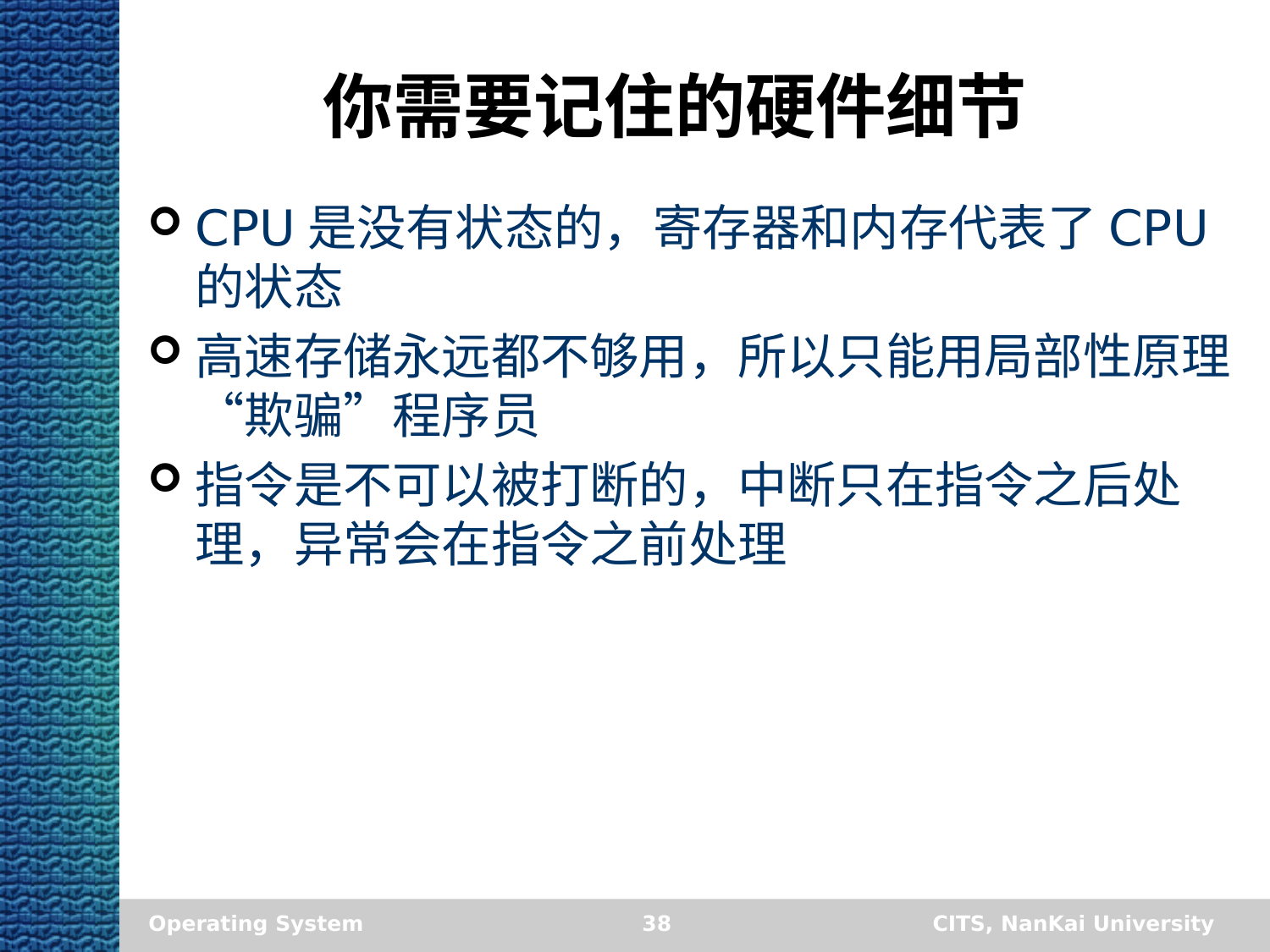

# 你需要记住的硬件细节
CPU是没有状态的，寄存器和内存代表了CPU的状态
高速存储永远都不够用，所以只能用局部性原理“欺骗”程序员
指令是不可以被打断的，中断只在指令之后处理，异常会在指令之前处理

Operating System
38
CITS, NanKai University